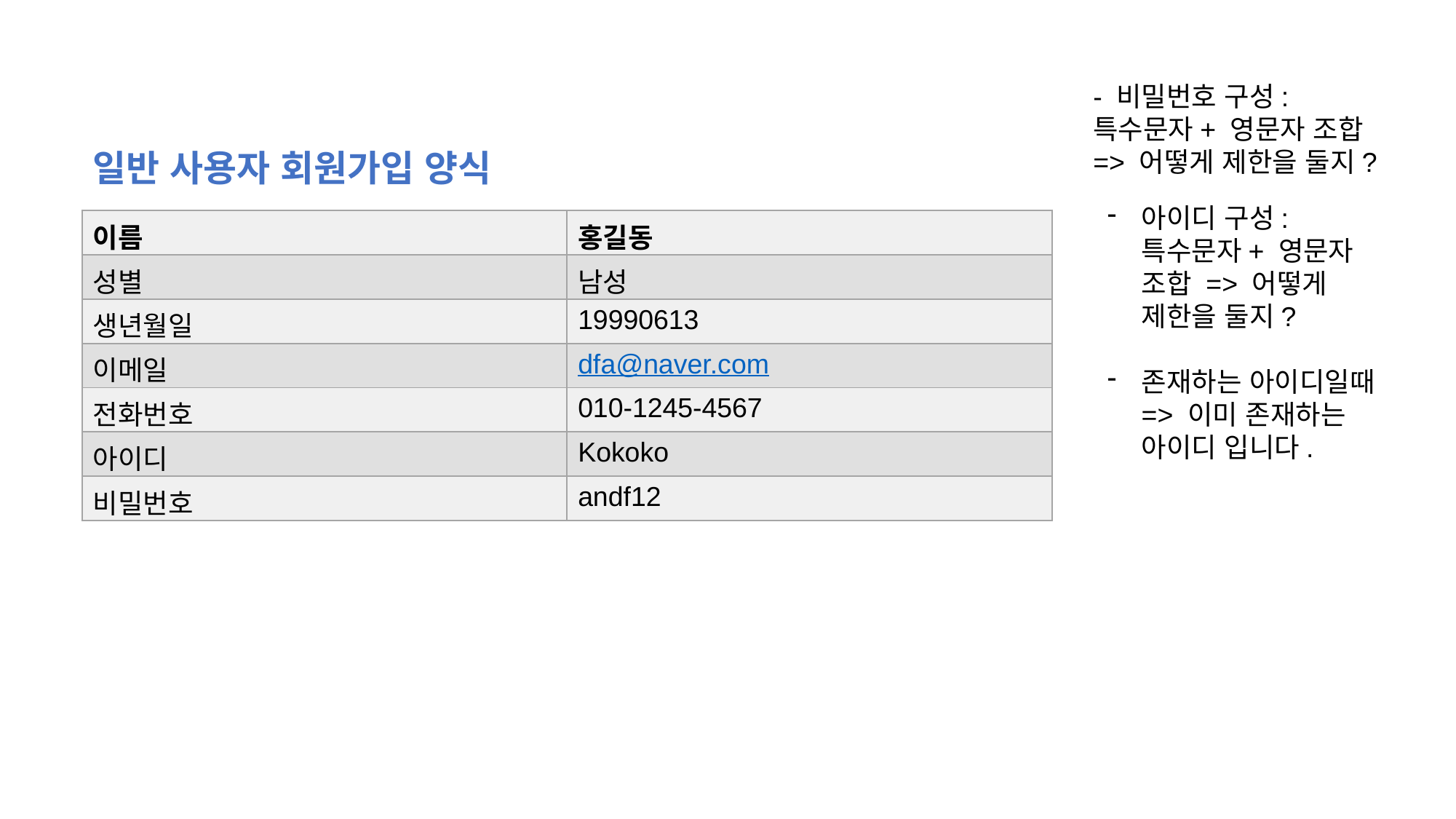

- 비밀번호 구성: 특수문자+ 영문자 조합 => 어떻게 제한을 둘지?
일반 사용자 회원가입 양식

아이디 구성: 특수문자+ 영문자 조합 => 어떻게 제한을 둘지?

존재하는 아이디일때 => 이미 존재하는 아이디 입니다.
| 이름 | 홍길동 |
| --- | --- |
| 성별 | 남성 |
| 생년월일 | 19990613 |
| 이메일 | dfa@naver.com |
| 전화번호 | 010-1245-4567 |
| 아이디 | Kokoko |
| 비밀번호 | andf12 |